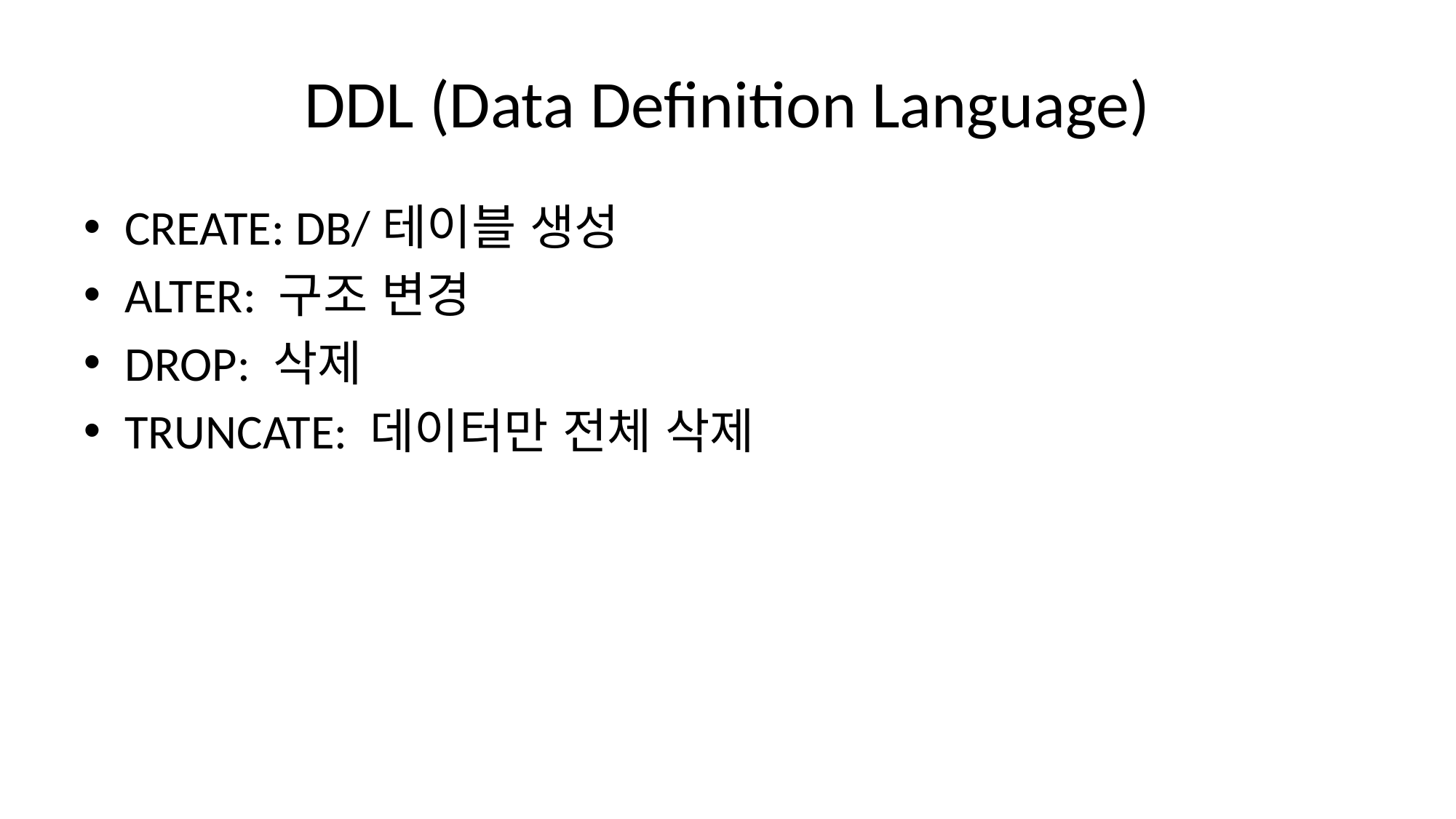

# DDL (Data Definition Language)
CREATE: DB/테이블 생성
ALTER: 구조 변경
DROP: 삭제
TRUNCATE: 데이터만 전체 삭제